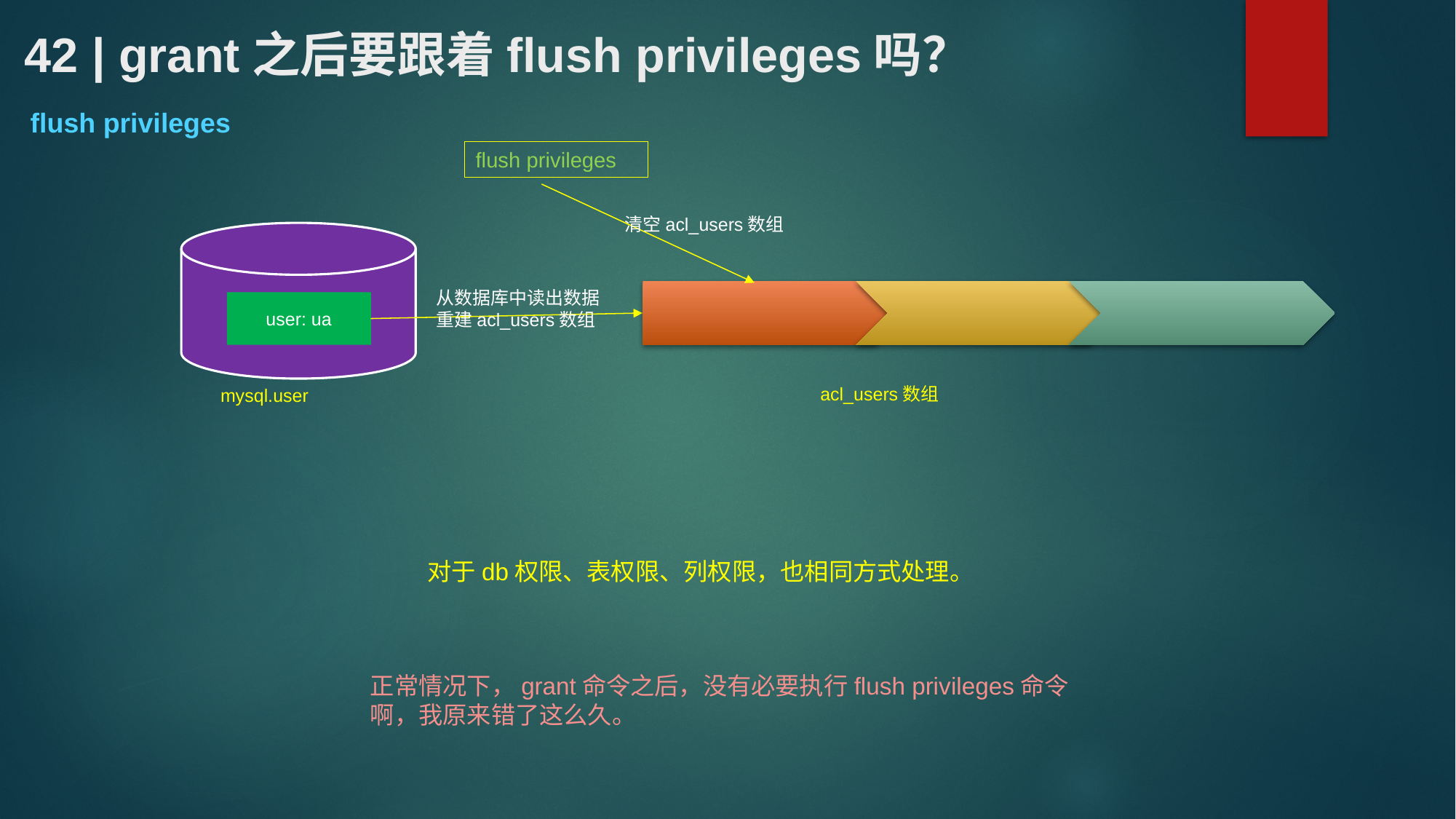

# 42 | grant之后要跟着flush privileges吗？
flush privileges
flush privileges
清空acl_users数组

从数据库中读出数据
重建acl_users数组
user: ua
acl_users数组
mysql.user
对于db权限、表权限、列权限，也相同方式处理。
正常情况下，grant命令之后，没有必要执行flush privileges命令
啊，我原来错了这么久。